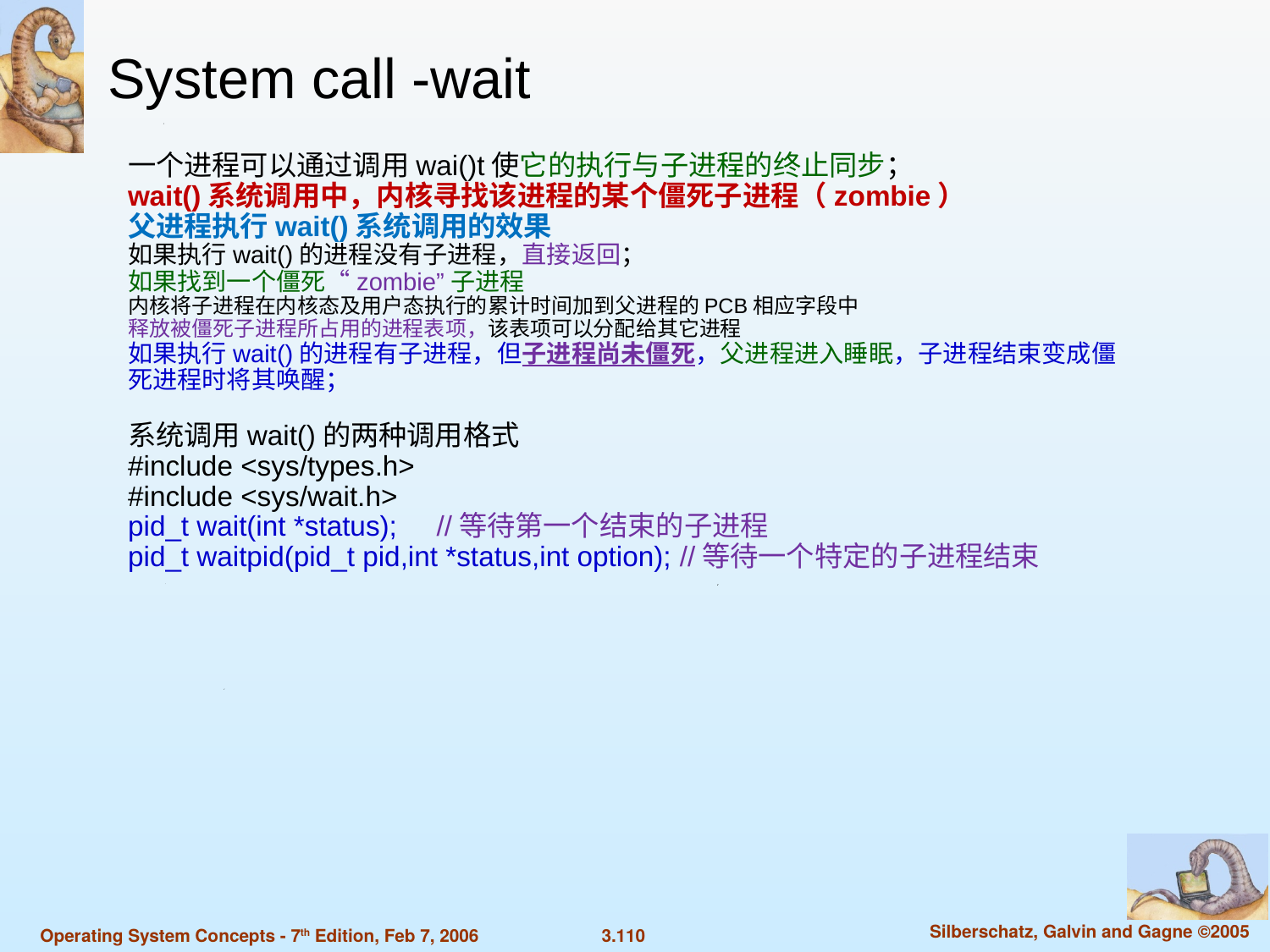

System call -wait
一个进程可以通过调用wai()t使它的执行与子进程的终止同步；
wait()系统调用中，内核寻找该进程的某个僵死子进程（zombie）
父进程执行wait()系统调用的效果
如果执行wait()的进程没有子进程，直接返回；
如果找到一个僵死“zombie”子进程
内核将子进程在内核态及用户态执行的累计时间加到父进程的PCB相应字段中
释放被僵死子进程所占用的进程表项，该表项可以分配给其它进程
如果执行wait()的进程有子进程，但子进程尚未僵死，父进程进入睡眠，子进程结束变成僵死进程时将其唤醒；

系统调用wait()的两种调用格式
#include <sys/types.h>
#include <sys/wait.h>
pid_t wait(int *status);     //等待第一个结束的子进程
pid_t waitpid(pid_t pid,int *status,int option); //等待一个特定的子进程结束